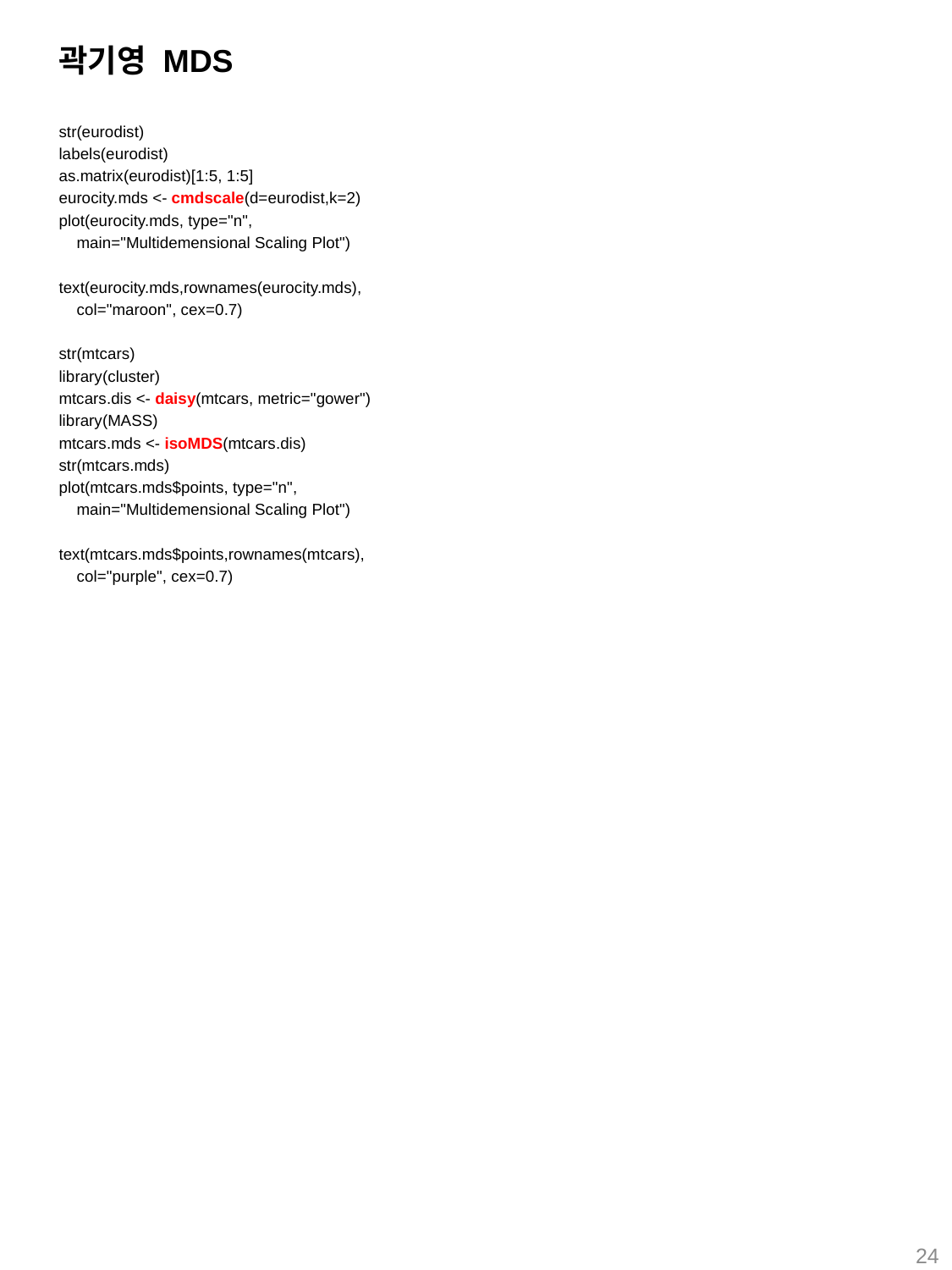

# 곽기영 MDS
str(eurodist)
labels(eurodist)
as.matrix(eurodist)[1:5, 1:5]
eurocity.mds <- cmdscale(d=eurodist,k=2)
plot(eurocity.mds, type="n",
    main="Multidemensional Scaling Plot")

text(eurocity.mds,rownames(eurocity.mds),
    col="maroon", cex=0.7)

str(mtcars)
library(cluster)
mtcars.dis <- daisy(mtcars, metric="gower")
library(MASS)
mtcars.mds <- isoMDS(mtcars.dis)
str(mtcars.mds)
plot(mtcars.mds$points, type="n",
    main="Multidemensional Scaling Plot")

text(mtcars.mds$points,rownames(mtcars),
    col="purple", cex=0.7)
24